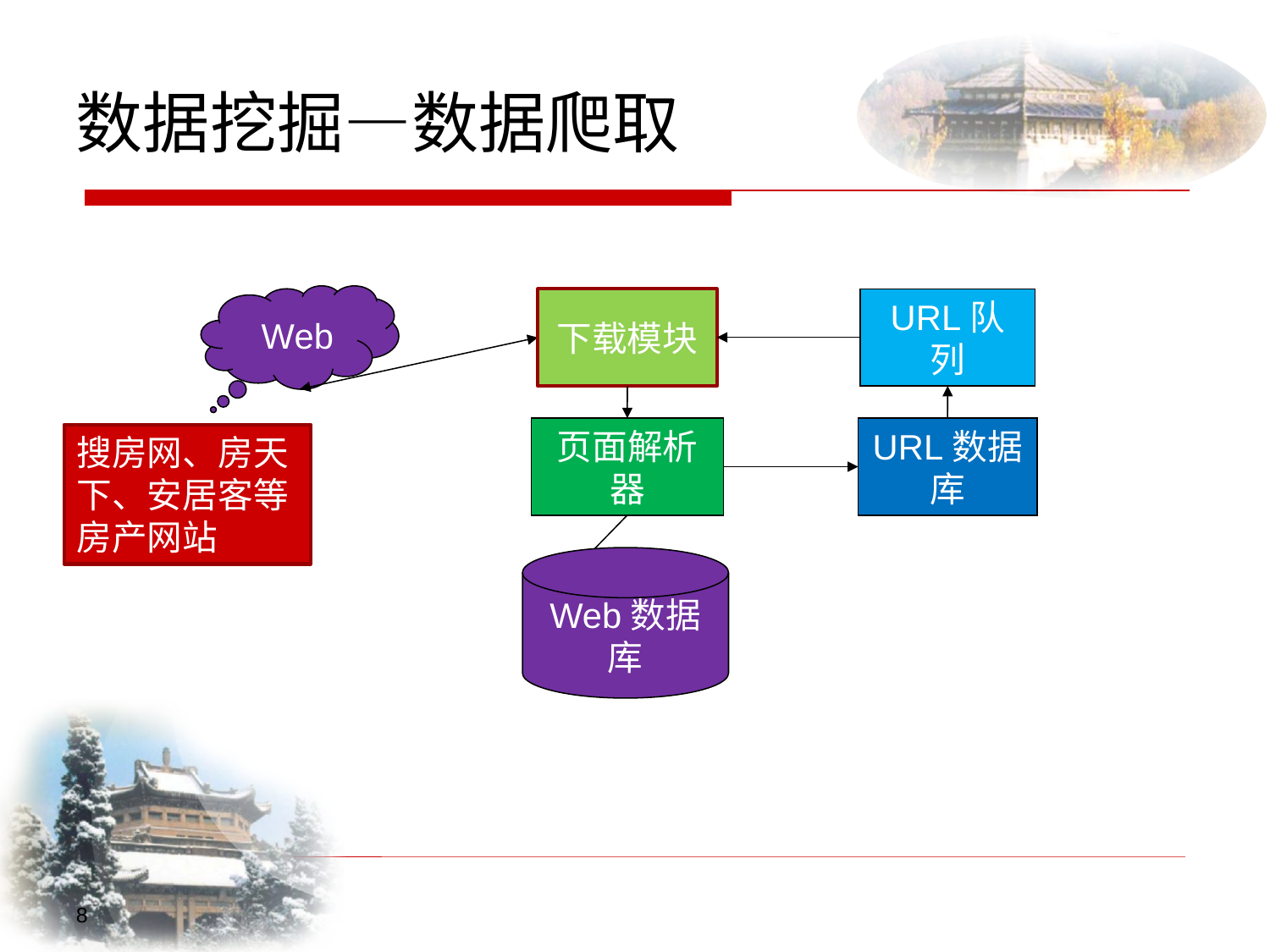

数据挖掘—数据爬取

Web

下载模块
URL队列
页面解析器
URL数据库
Web数据库
搜房网、房天下、安居客等房产网站
8